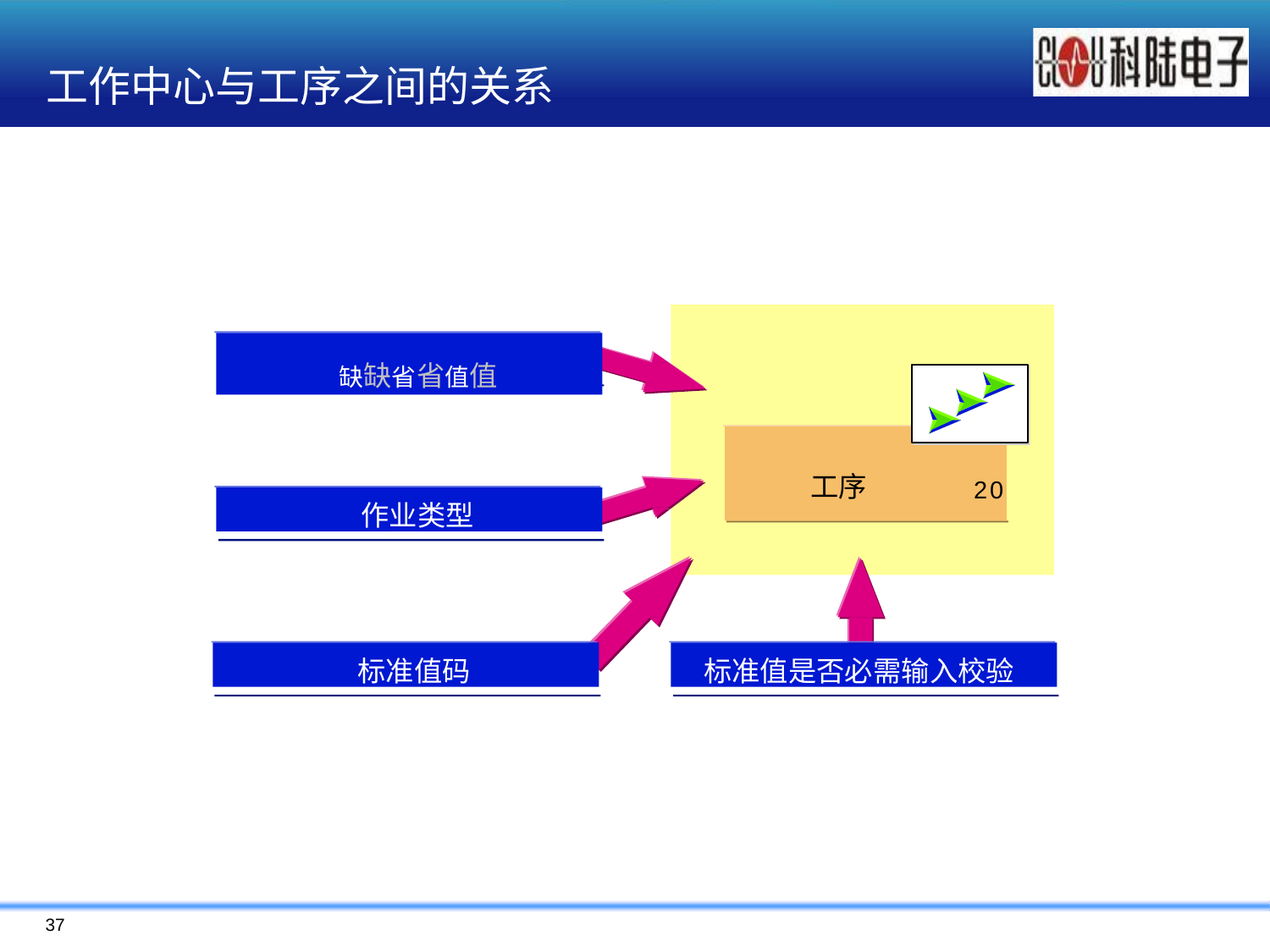

# 工作中心与工序之间的关系

缺缺省省值值

工序	20

作业类型

标准值码
标准值是否必需输入校验

37